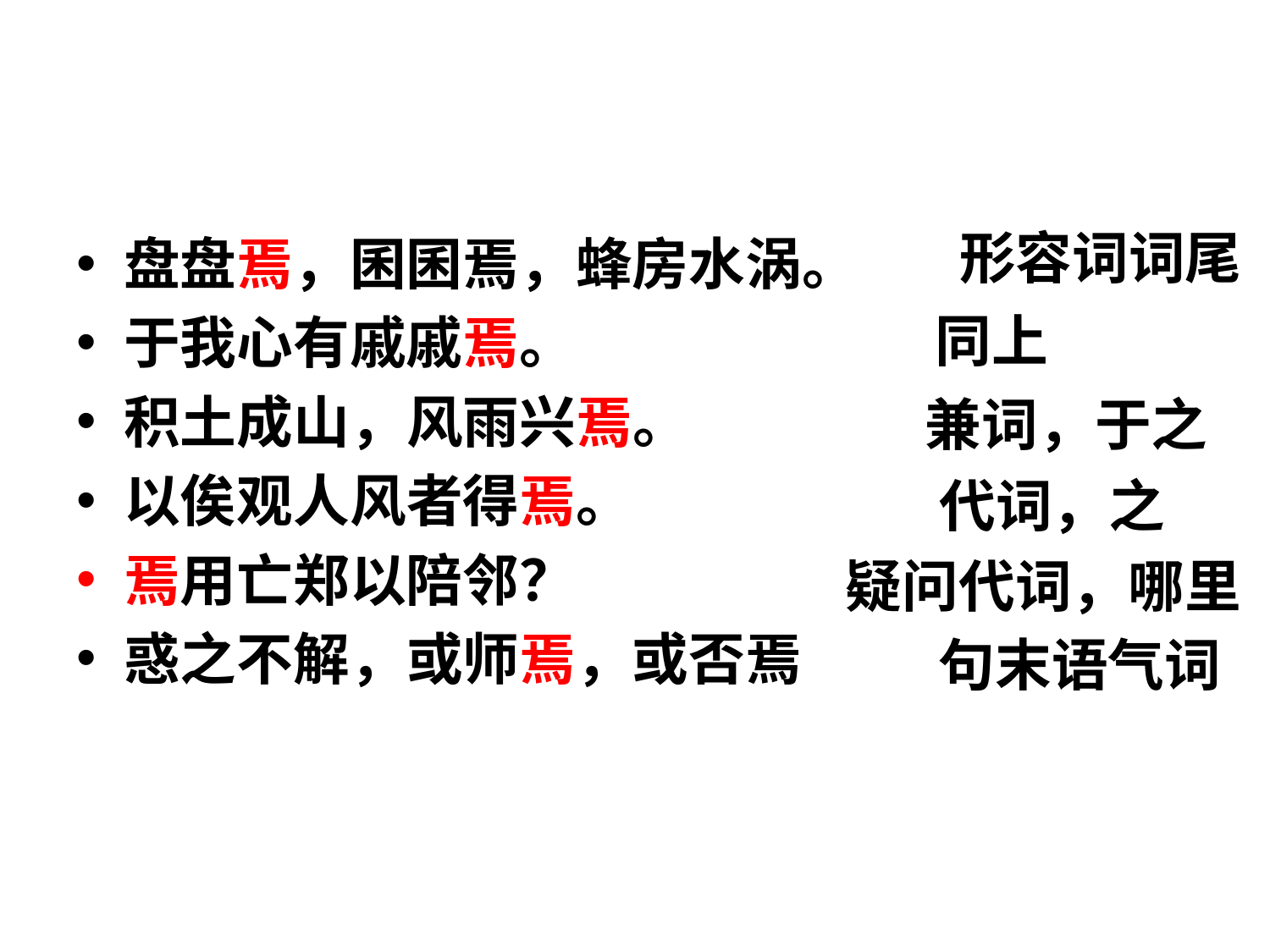

#
形容词词尾
盘盘焉，囷囷焉，蜂房水涡。
于我心有戚戚焉。
积土成山，风雨兴焉。
以俟观人风者得焉。
焉用亡郑以陪邻？
惑之不解，或师焉，或否焉
同上
兼词，于之
代词，之
疑问代词，哪里
句末语气词